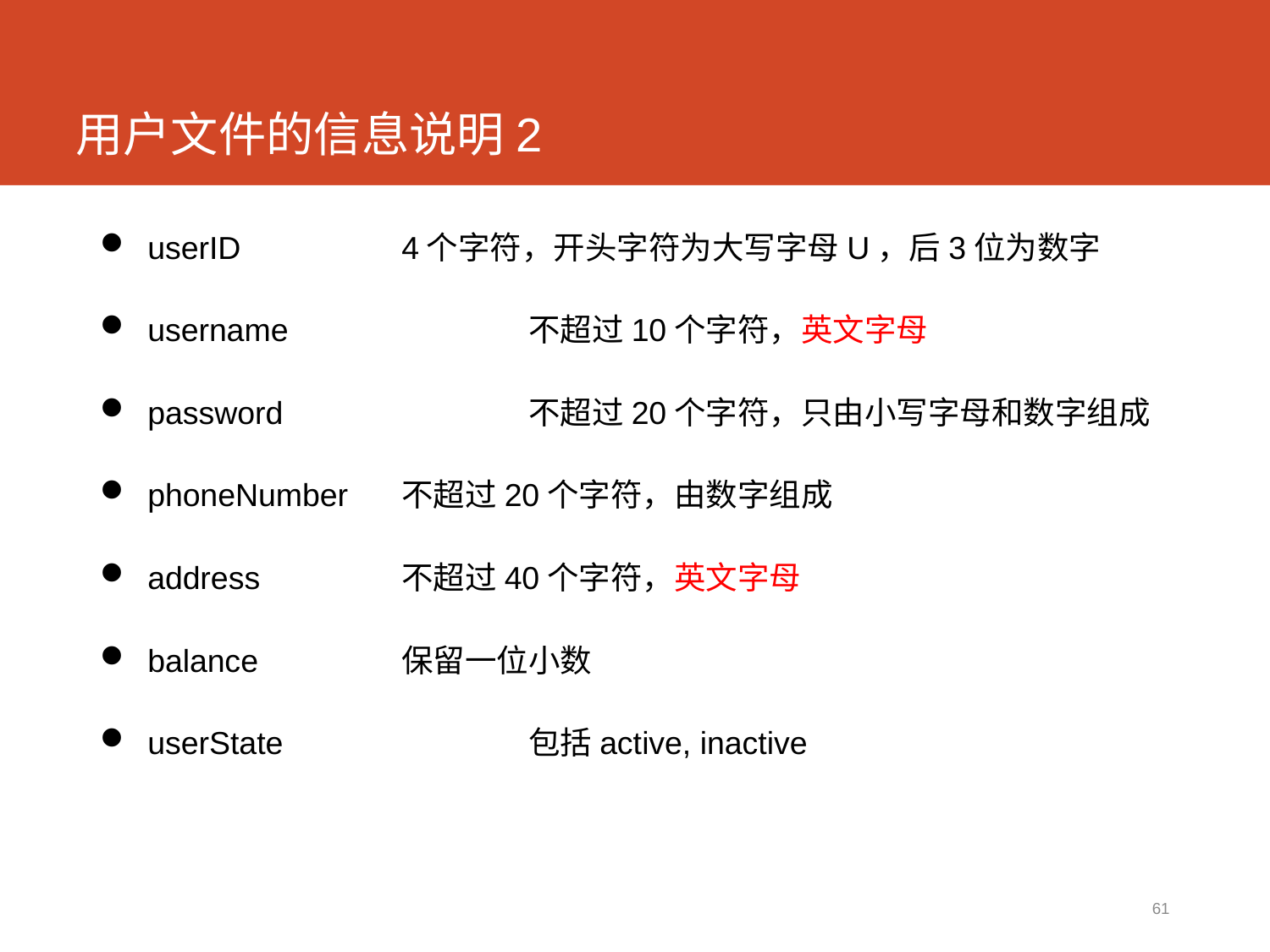

# 用户文件的信息说明2
userID		4个字符，开头字符为大写字母U，后3位为数字
username		不超过10个字符，英文字母
password		不超过20个字符，只由小写字母和数字组成
phoneNumber	不超过20个字符，由数字组成
address		不超过40个字符，英文字母
balance		保留一位小数
userState		包括active, inactive
61